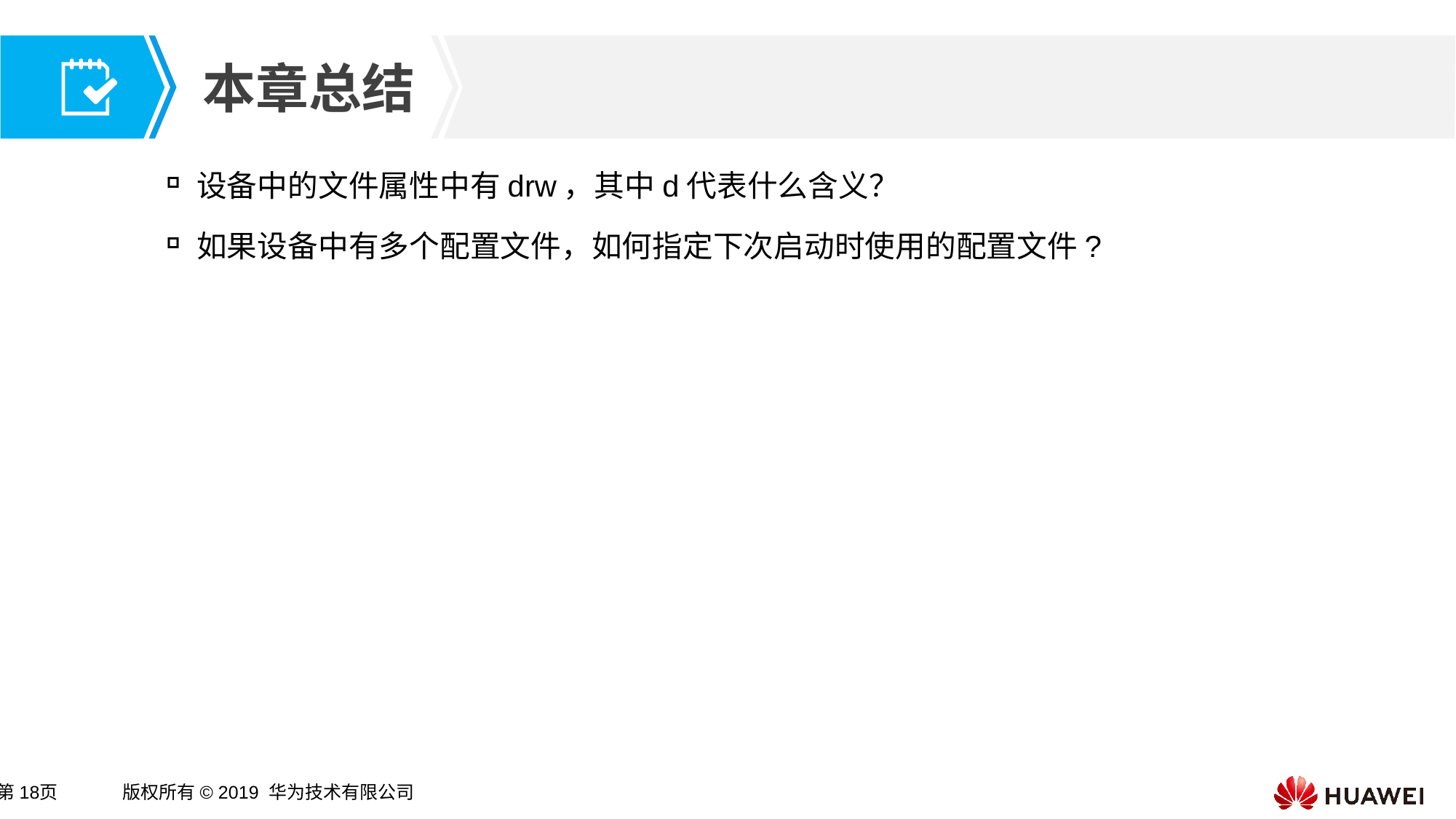

设备中的文件属性中有drw，其中d代表什么含义？
如果设备中有多个配置文件，如何指定下次启动时使用的配置文件?